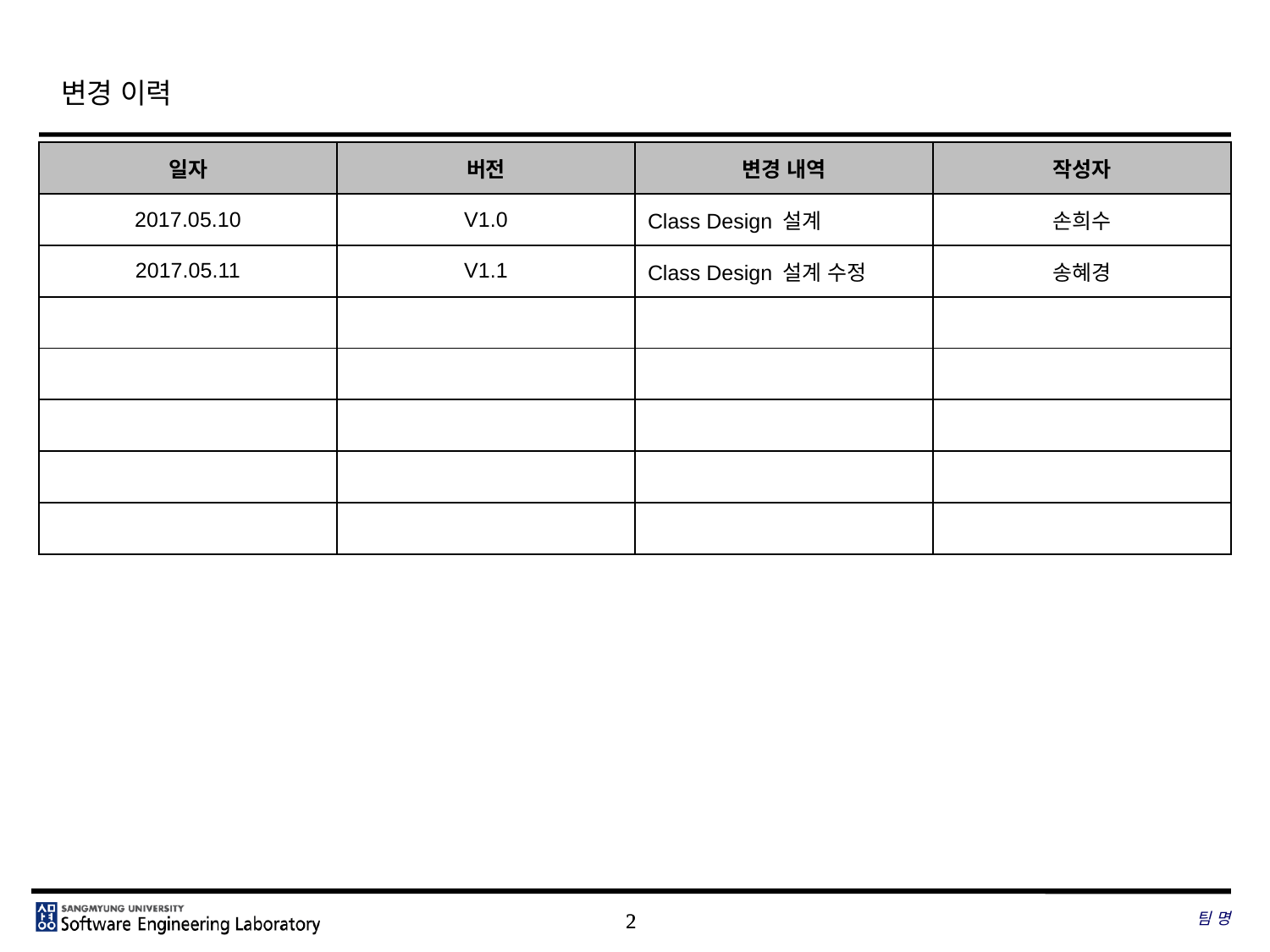

# 변경 이력
| 일자 | 버전 | 변경 내역 | 작성자 |
| --- | --- | --- | --- |
| 2017.05.10 | V1.0 | Class Design 설계 | 손희수 |
| 2017.05.11 | V1.1 | Class Design 설계 수정 | 송혜경 |
|  |  |  |  |
|  |  |  |  |
|  |  |  |  |
|  |  |  |  |
|  |  |  |  |
팀 명